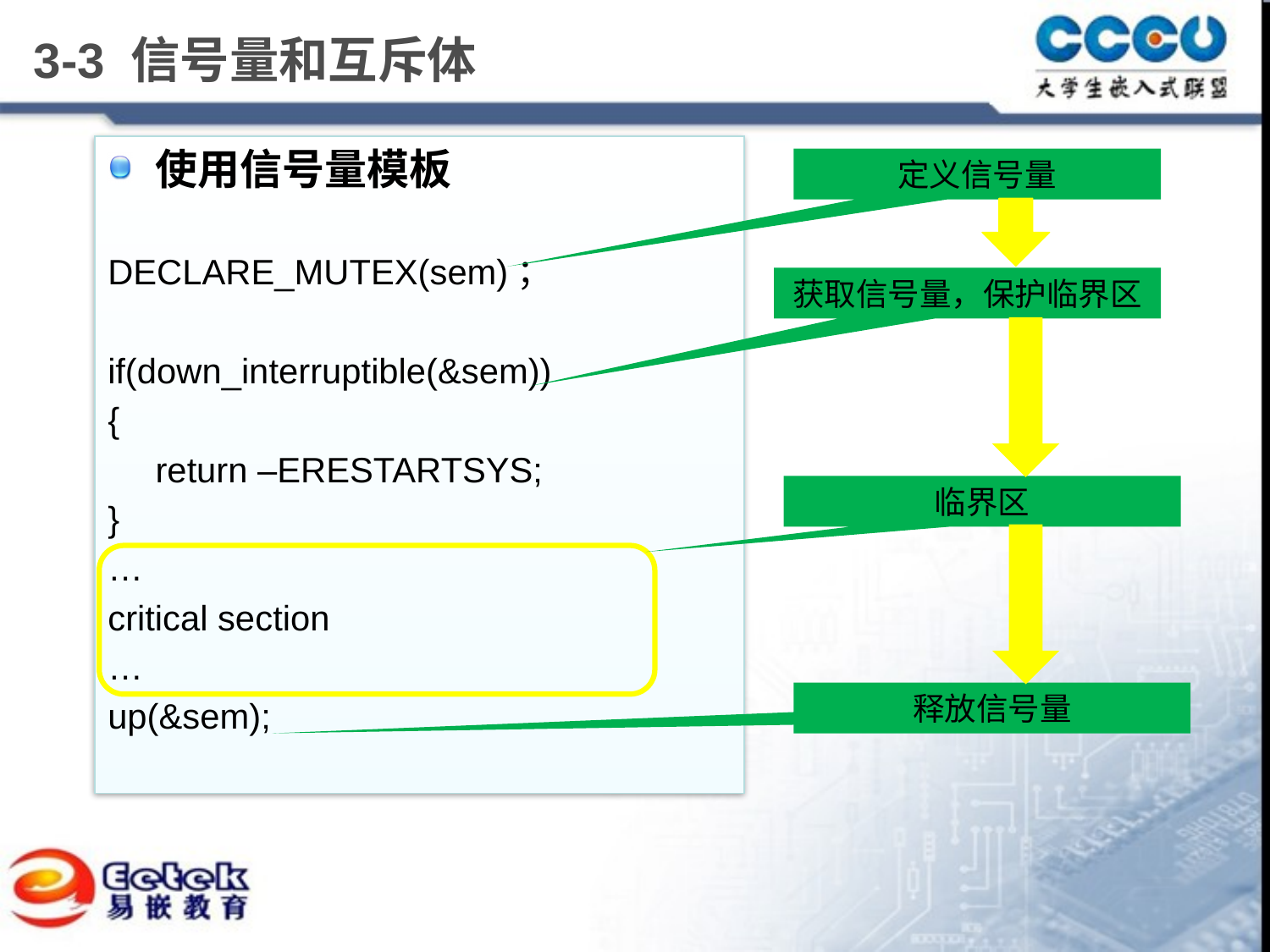

# 3-3 信号量和互斥体
使用信号量模板

DECLARE_MUTEX(sem)；

if(down_interruptible(&sem))
{
	return –ERESTARTSYS;
}
…
critical section
…
up(&sem);
定义信号量

获取信号量，保护临界区

临界区

释放信号量